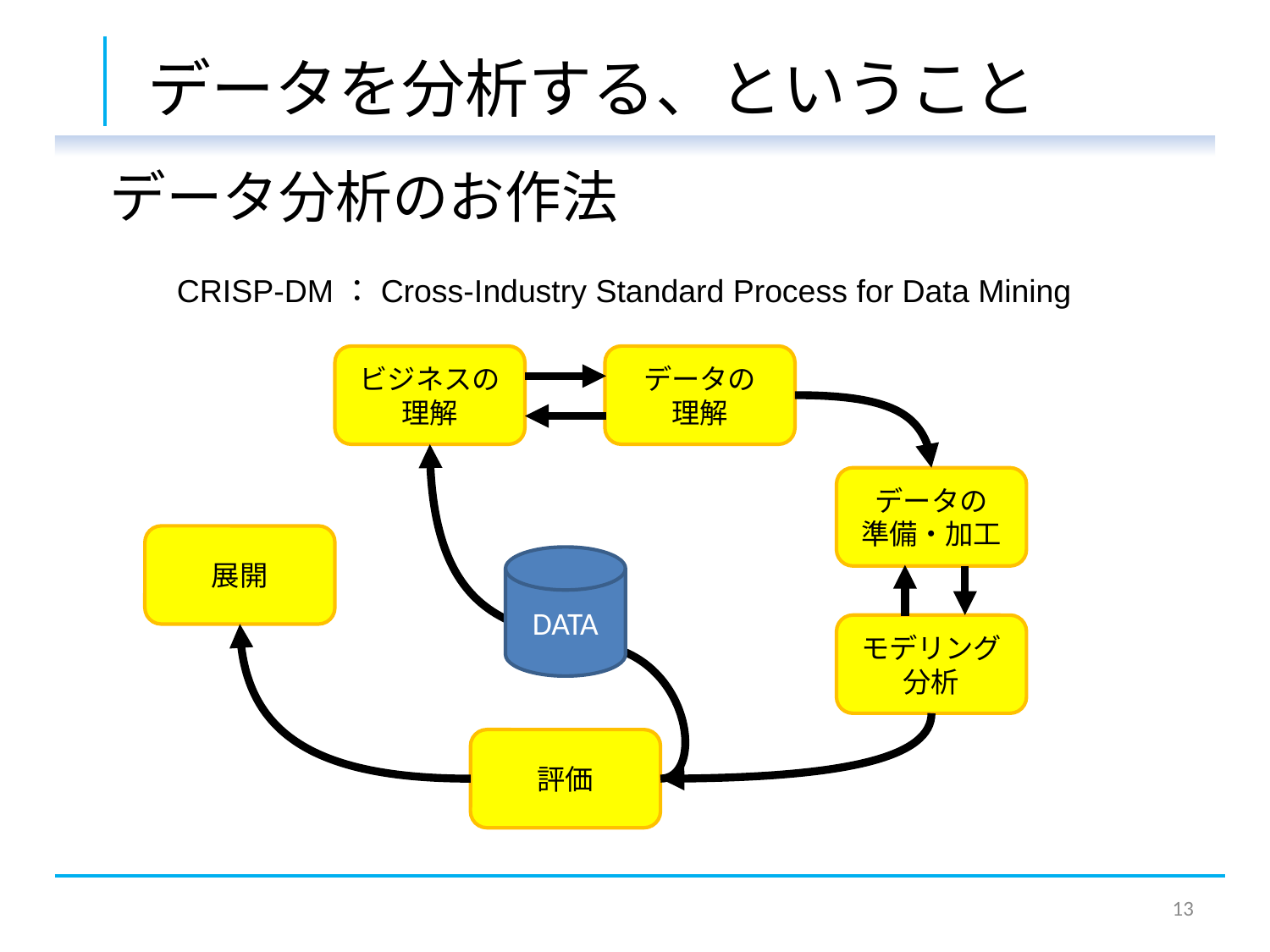

# データを分析する、ということ
データ分析のお作法
CRISP-DM：Cross-Industry Standard Process for Data Mining
ビジネスの
理解
データの
理解
データの
準備・加工
展開
DATA
モデリング
分析
評価
13